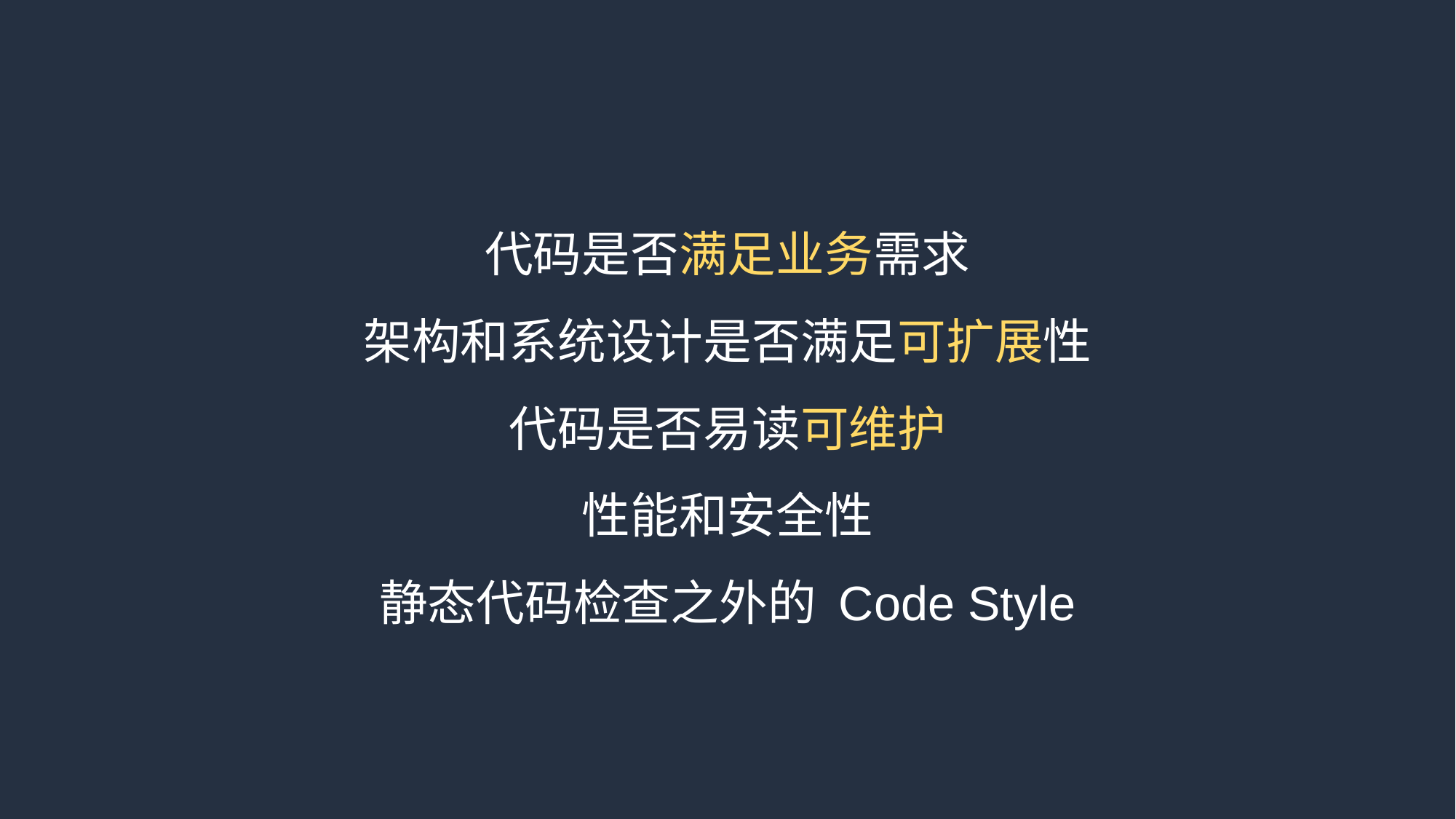

代码是否满足业务需求
架构和系统设计是否满足可扩展性
代码是否易读可维护
性能和安全性
静态代码检查之外的 Code Style